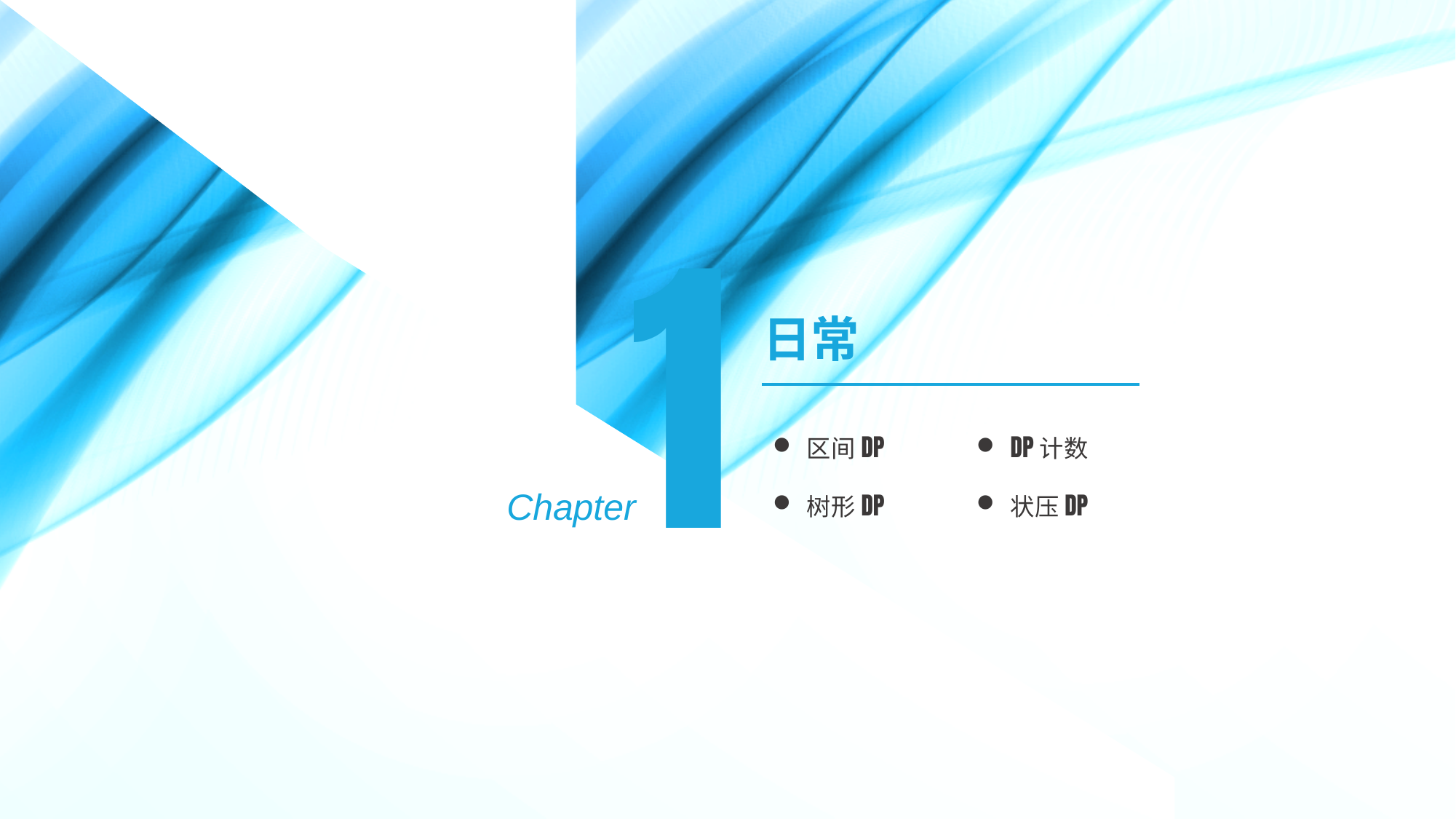

1
日常
区间DP
DP计数
Chapter
树形DP
状压DP